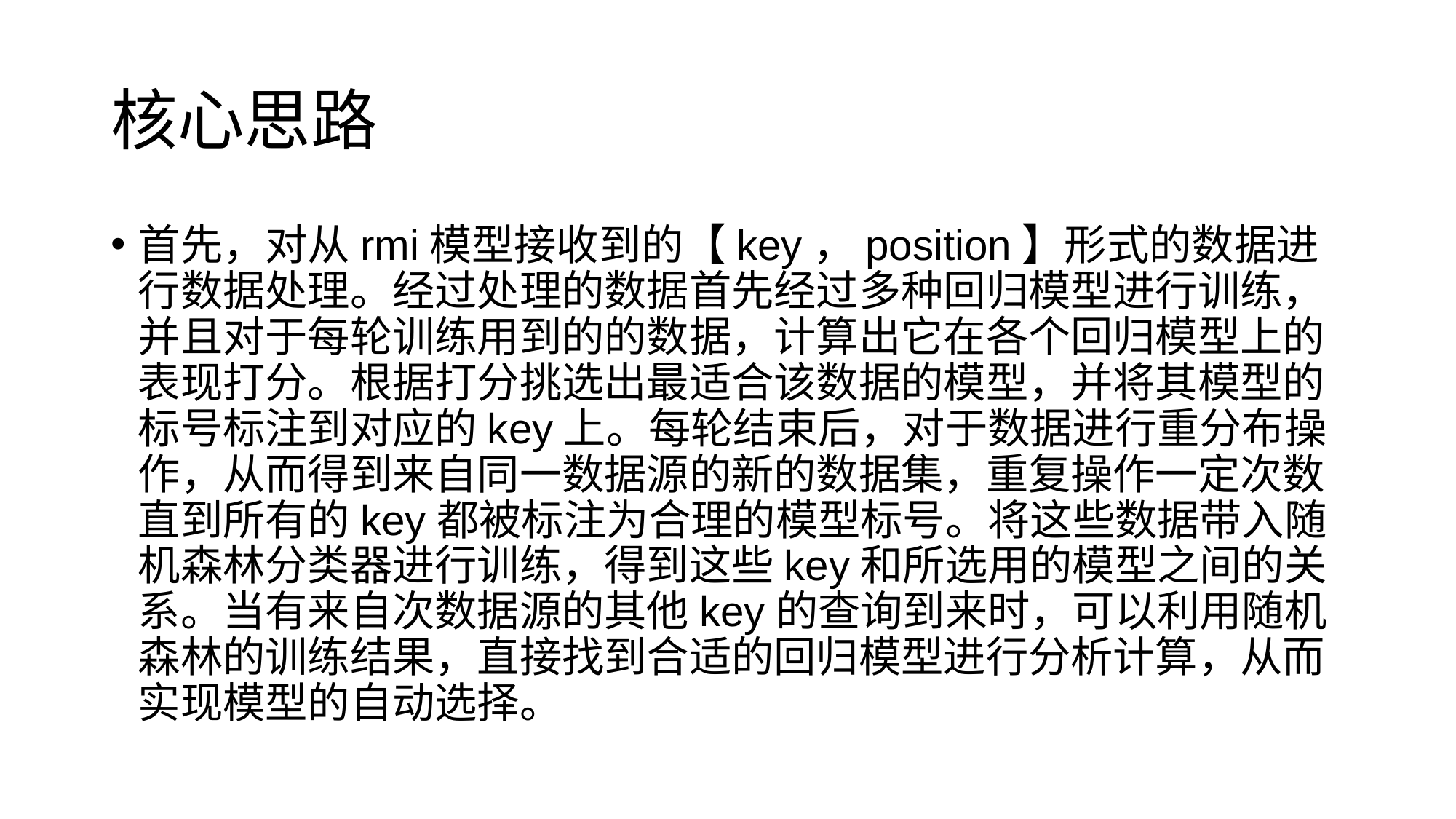

# 核心思路
首先，对从rmi模型接收到的【key，position】形式的数据进行数据处理。经过处理的数据首先经过多种回归模型进行训练，并且对于每轮训练用到的的数据，计算出它在各个回归模型上的表现打分。根据打分挑选出最适合该数据的模型，并将其模型的标号标注到对应的key上。每轮结束后，对于数据进行重分布操作，从而得到来自同一数据源的新的数据集，重复操作一定次数直到所有的key都被标注为合理的模型标号。将这些数据带入随机森林分类器进行训练，得到这些key和所选用的模型之间的关系。当有来自次数据源的其他key的查询到来时，可以利用随机森林的训练结果，直接找到合适的回归模型进行分析计算，从而实现模型的自动选择。